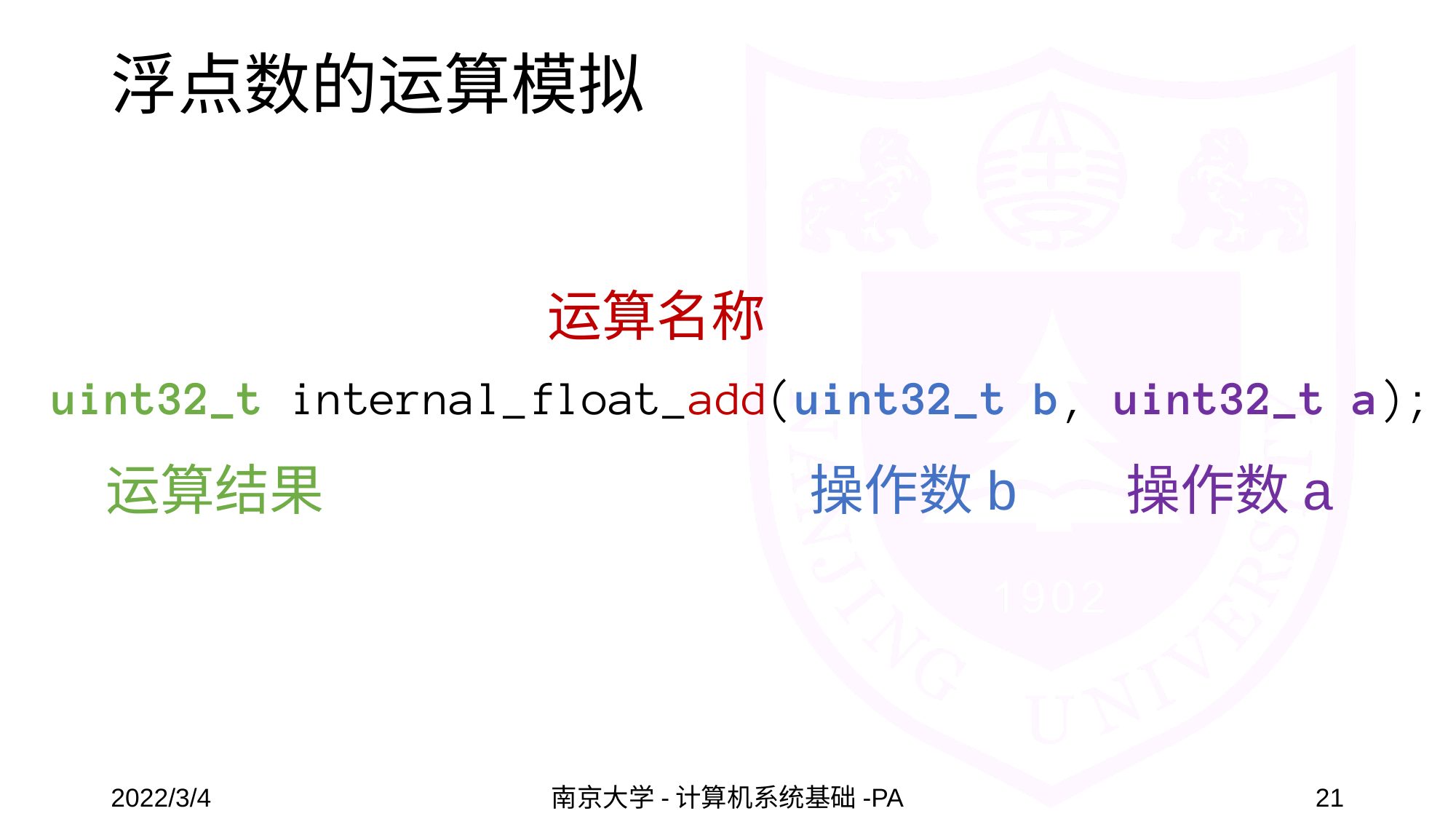

# 浮点数的运算模拟
运算名称
uint32_t internal_float_add(uint32_t b, uint32_t a);
运算结果
操作数b
操作数a
2022/3/4
南京大学-计算机系统基础-PA
21